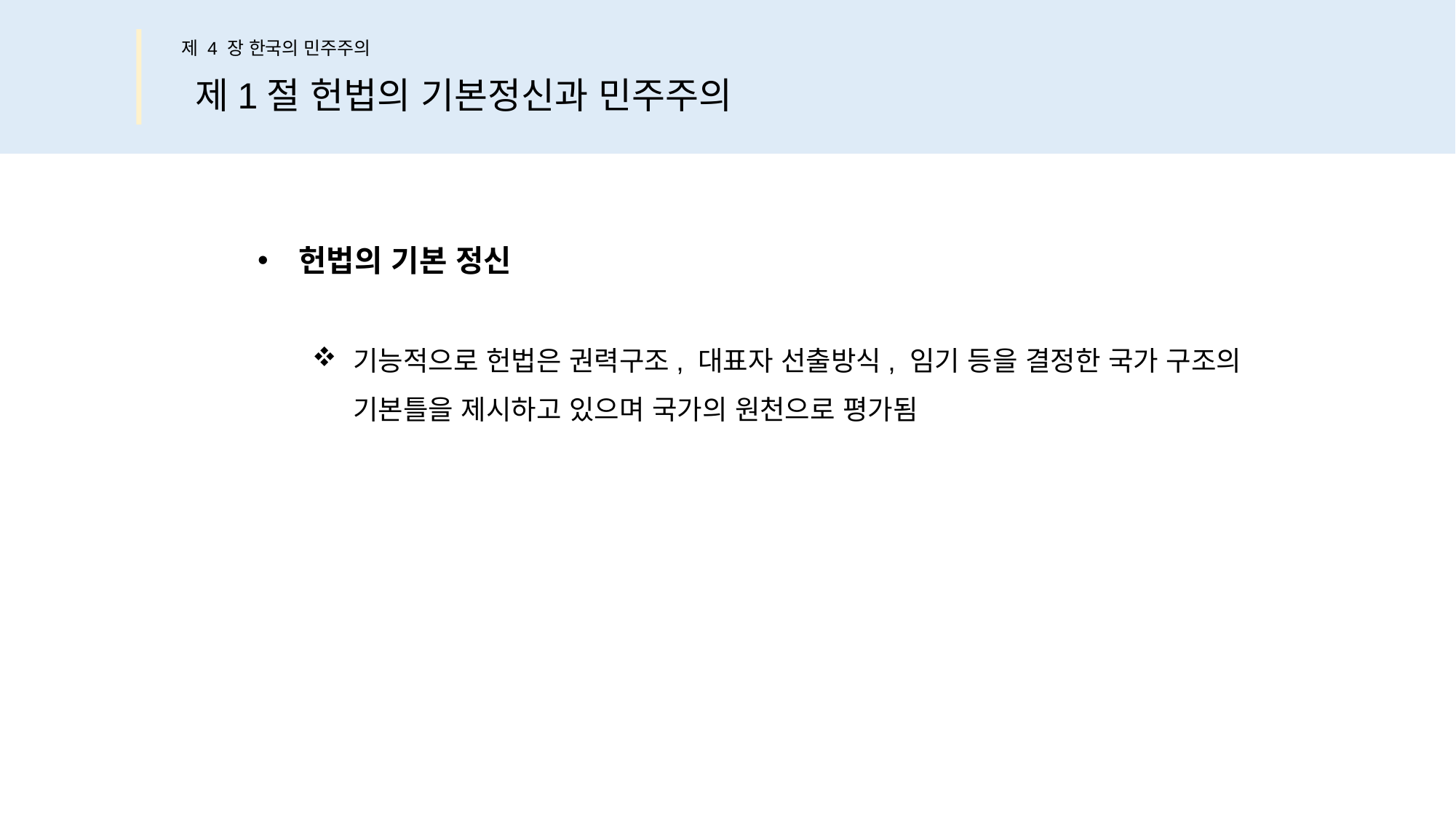

제 4 장 한국의 민주주의
제1절 헌법의 기본정신과 민주주의
헌법의 기본 정신

기능적으로 헌법은 권력구조, 대표자 선출방식, 임기 등을 결정한 국가 구조의
기본틀을 제시하고 있으며 국가의 원천으로 평가됨